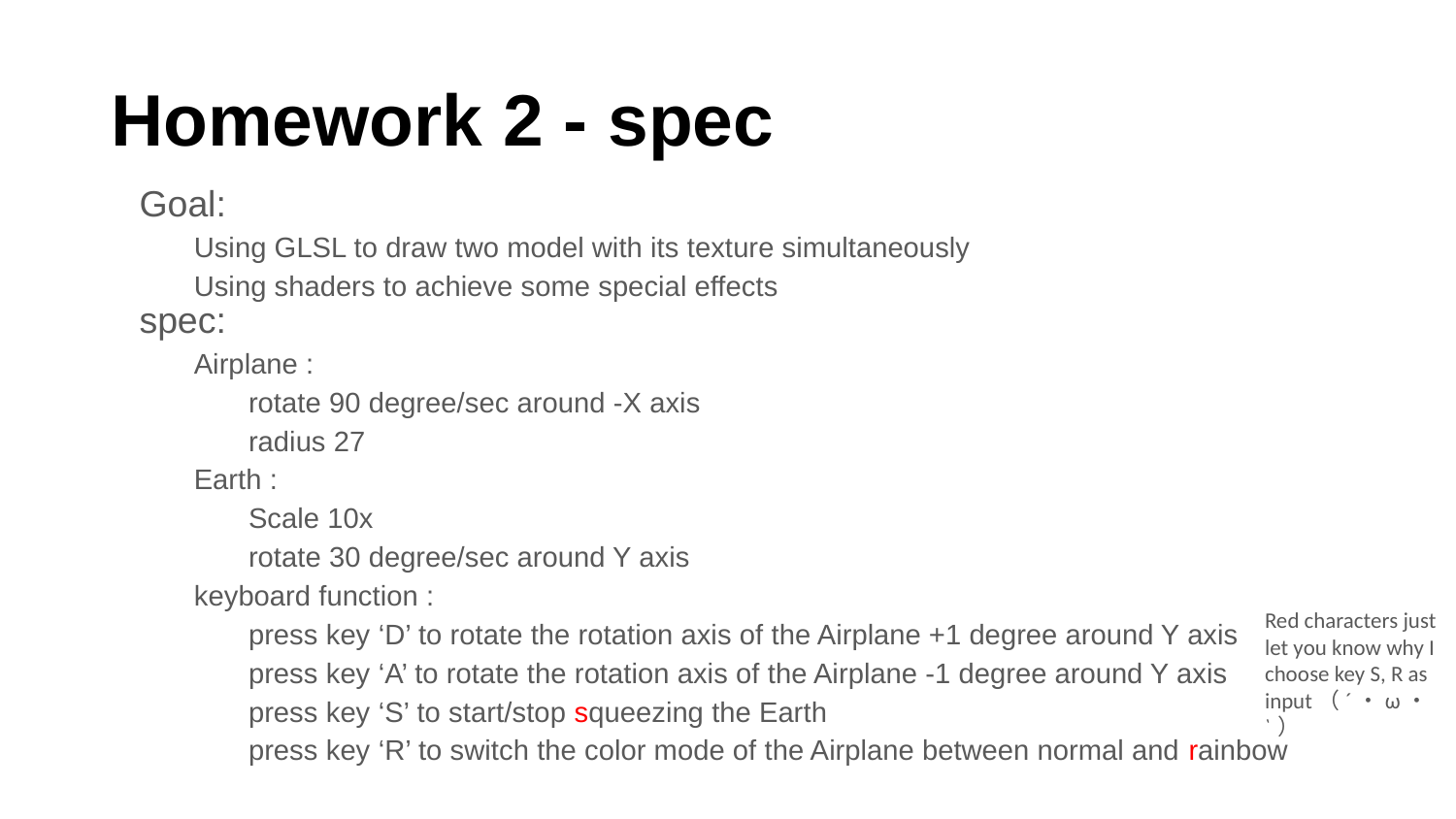

# Homework 2 - spec
Goal:
Using GLSL to draw two model with its texture simultaneously
Using shaders to achieve some special effects
spec:
Airplane :
rotate 90 degree/sec around -X axis
radius 27
Earth :
Scale 10x
rotate 30 degree/sec around Y axis
keyboard function :
press key ‘D’ to rotate the rotation axis of the Airplane +1 degree around Y axis
press key ‘A’ to rotate the rotation axis of the Airplane -1 degree around Y axis
press key ‘S’ to start/stop squeezing the Earth
press key ‘R’ to switch the color mode of the Airplane between normal and rainbow
Red characters just let you know why I choose key S, R as input（´・ω・`）